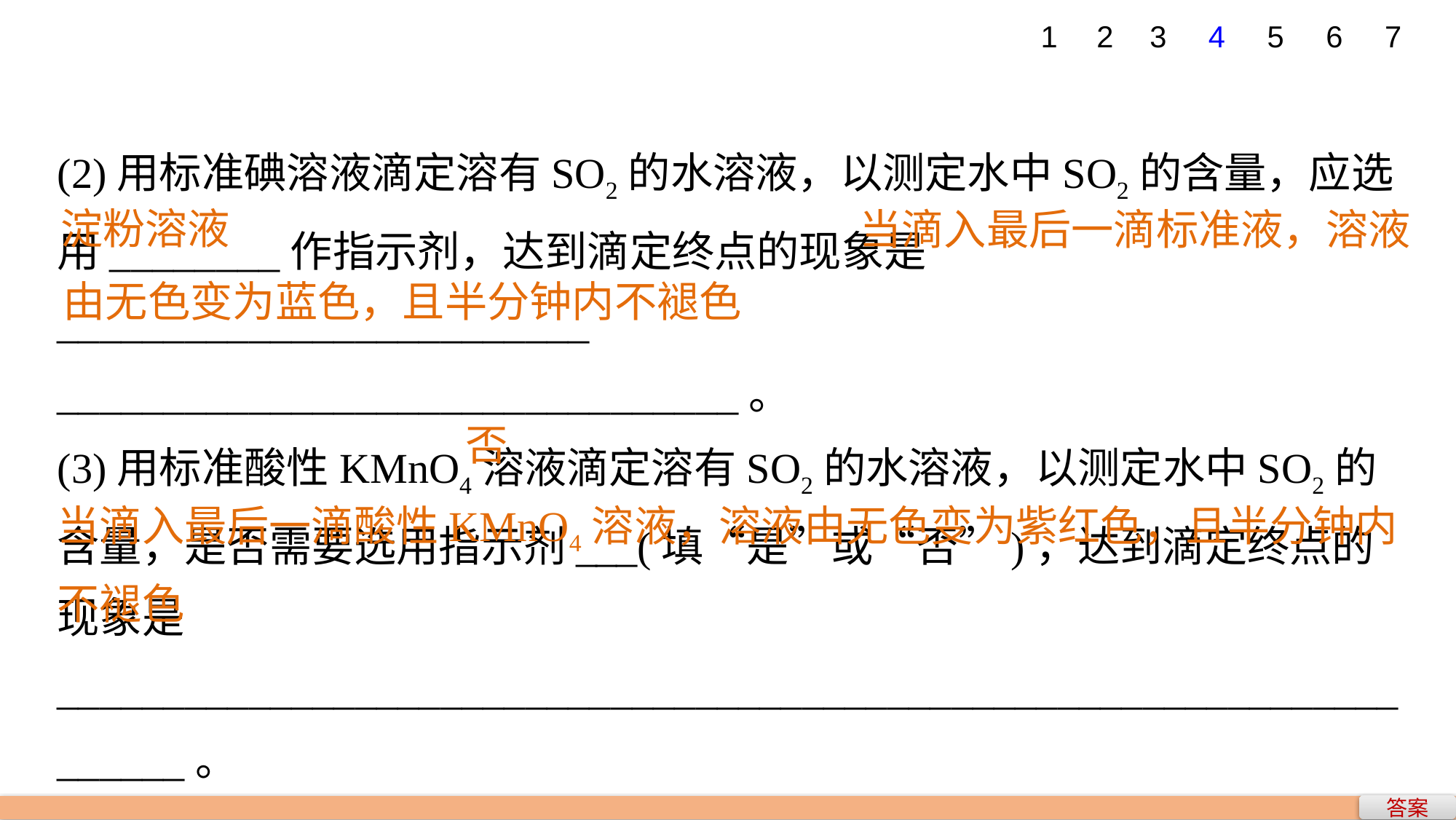

7
1
2
3
4
5
6
(2)用标准碘溶液滴定溶有SO2的水溶液，以测定水中SO2的含量，应选用________作指示剂，达到滴定终点的现象是_________________________
________________________________。
(3)用标准酸性KMnO4溶液滴定溶有SO2的水溶液，以测定水中SO2的含量，是否需要选用指示剂___(填“是”或“否”)，达到滴定终点的现象是
_____________________________________________________________________。
淀粉溶液
当滴入最后一滴标准液，溶液
由无色变为蓝色，且半分钟内不褪色
否
当滴入最后一滴酸性KMnO4溶液，溶液由无色变为紫红色，且半分钟内不褪色
答案